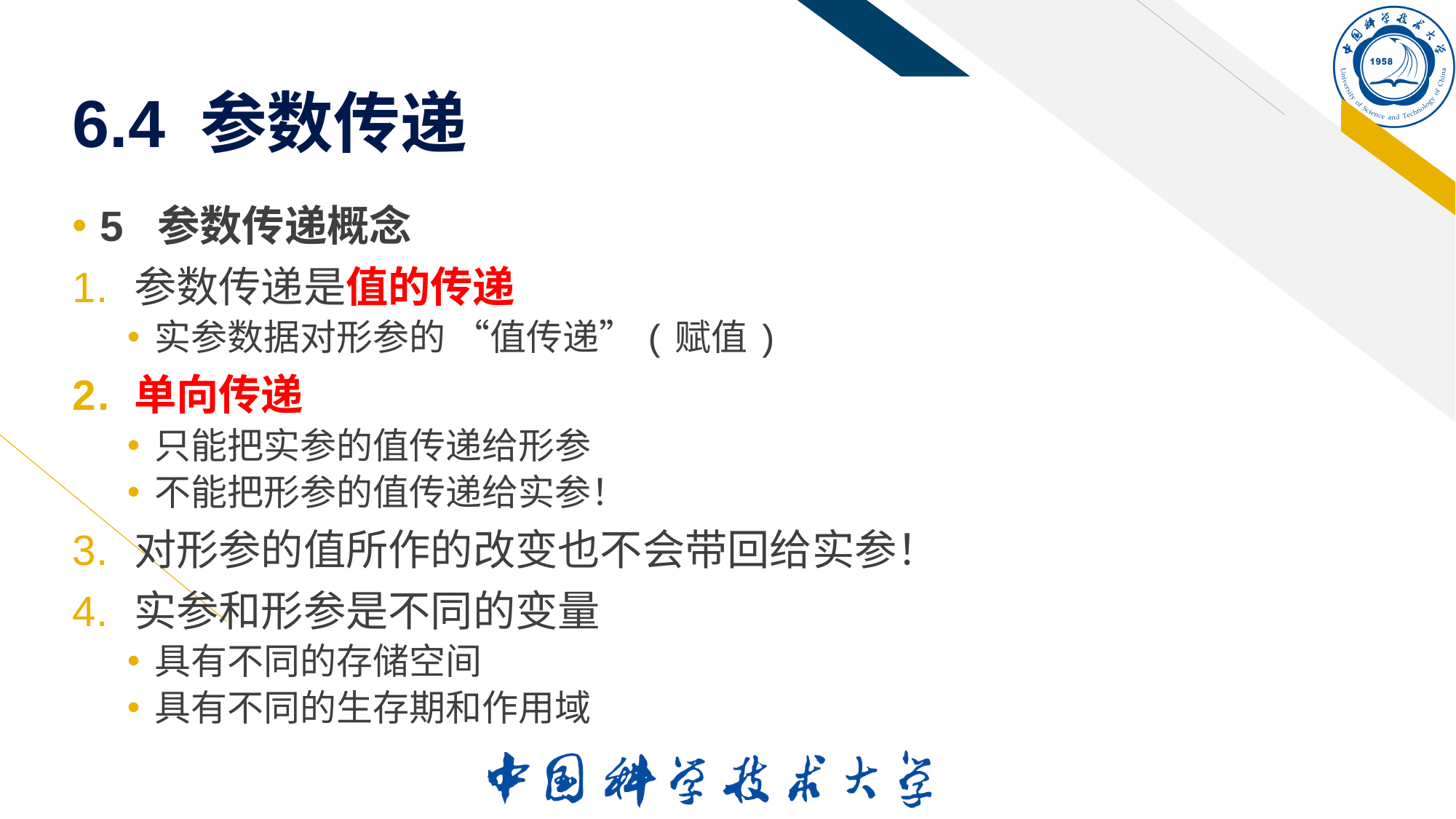

# 6.4 参数传递
5  参数传递概念
参数传递是值的传递
实参数据对形参的 “值传递”(赋值)
单向传递
只能把实参的值传递给形参
不能把形参的值传递给实参！
对形参的值所作的改变也不会带回给实参！
实参和形参是不同的变量
具有不同的存储空间
具有不同的生存期和作用域